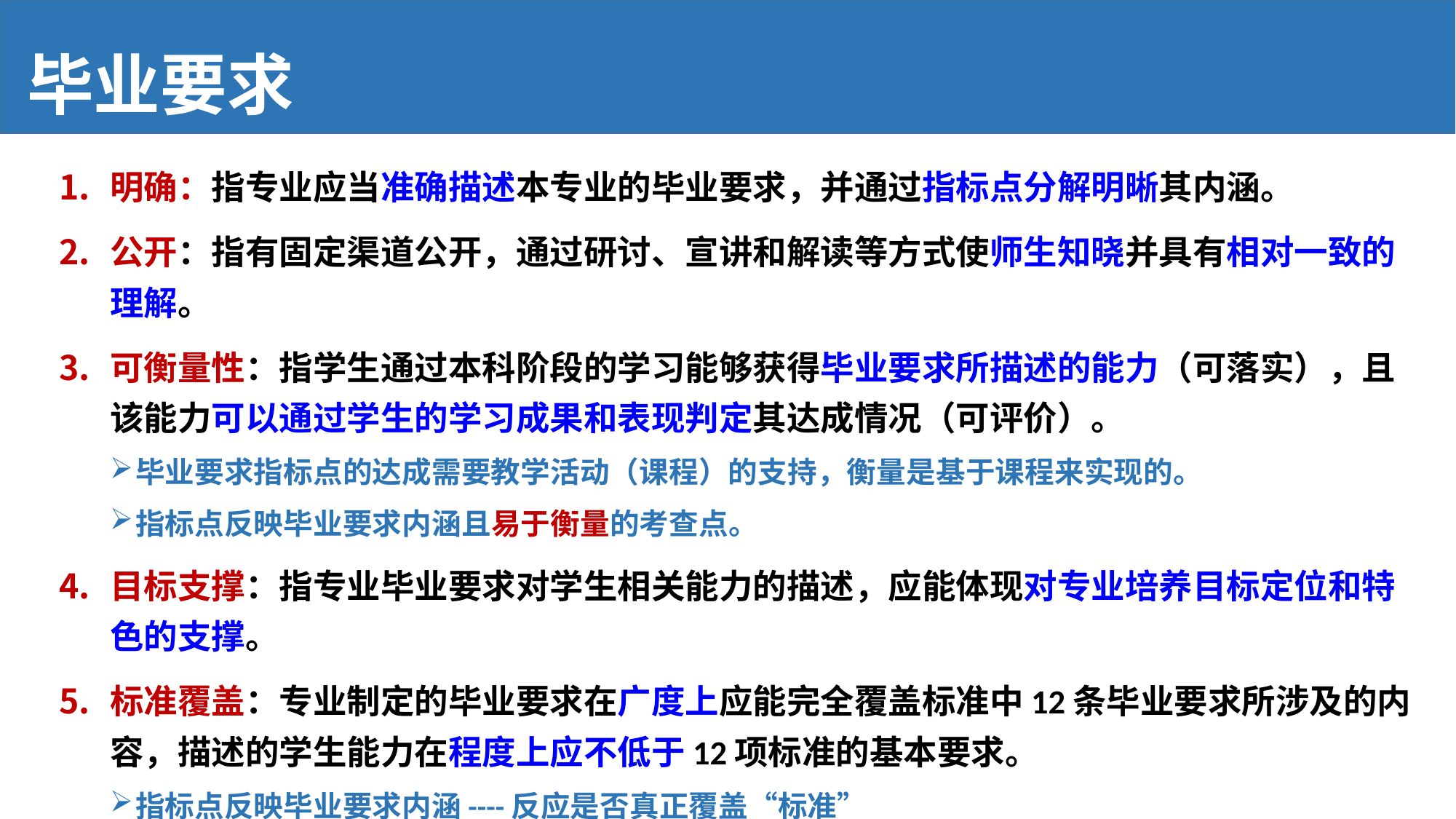

# 毕业要求
明确：指专业应当准确描述本专业的毕业要求，并通过指标点分解明晰其内涵。
公开：指有固定渠道公开，通过研讨、宣讲和解读等方式使师生知晓并具有相对一致的理解。
可衡量性：指学生通过本科阶段的学习能够获得毕业要求所描述的能力（可落实），且该能力可以通过学生的学习成果和表现判定其达成情况（可评价）。
毕业要求指标点的达成需要教学活动（课程）的支持，衡量是基于课程来实现的。
指标点反映毕业要求内涵且易于衡量的考查点。
目标支撑：指专业毕业要求对学生相关能力的描述，应能体现对专业培养目标定位和特色的支撑。
标准覆盖：专业制定的毕业要求在广度上应能完全覆盖标准中12条毕业要求所涉及的内容，描述的学生能力在程度上应不低于12项标准的基本要求。
指标点反映毕业要求内涵----反应是否真正覆盖“标准”